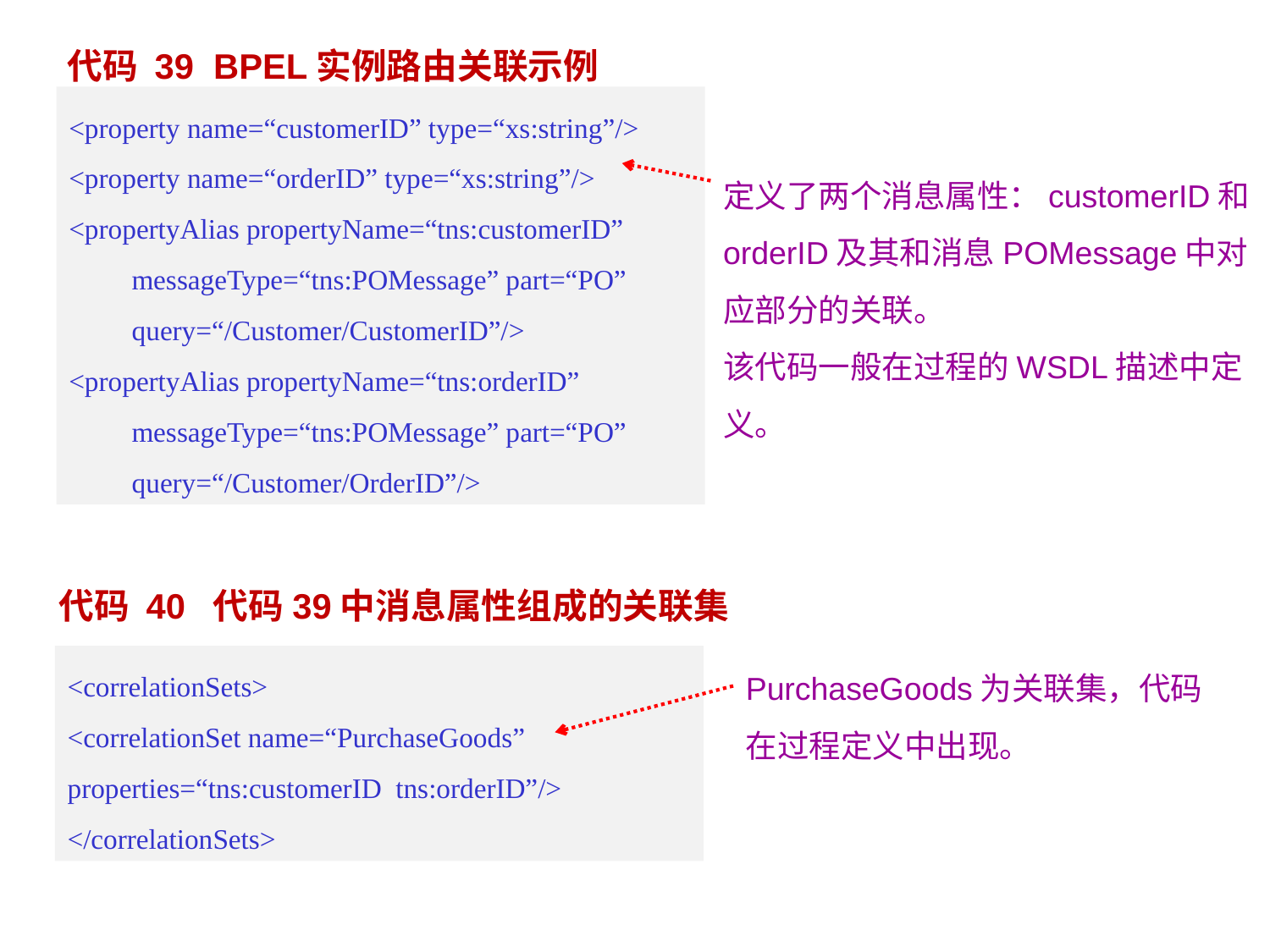

代码 39  BPEL实例路由关联示例
<property name=“customerID” type=“xs:string”/>
<property name=“orderID” type=“xs:string”/>
<propertyAlias propertyName=“tns:customerID”
         messageType=“tns:POMessage” part=“PO”
         query=“/Customer/CustomerID”/>
<propertyAlias propertyName=“tns:orderID”
         messageType=“tns:POMessage” part=“PO”
         query=“/Customer/OrderID”/>
定义了两个消息属性：customerID和orderID及其和消息POMessage中对应部分的关联。
该代码一般在过程的WSDL描述中定义。
代码 40  代码39中消息属性组成的关联集
PurchaseGoods为关联集，代码在过程定义中出现。
<correlationSets>
<correlationSet name=“PurchaseGoods”
properties=“tns:customerID  tns:orderID”/>
</correlationSets>
72